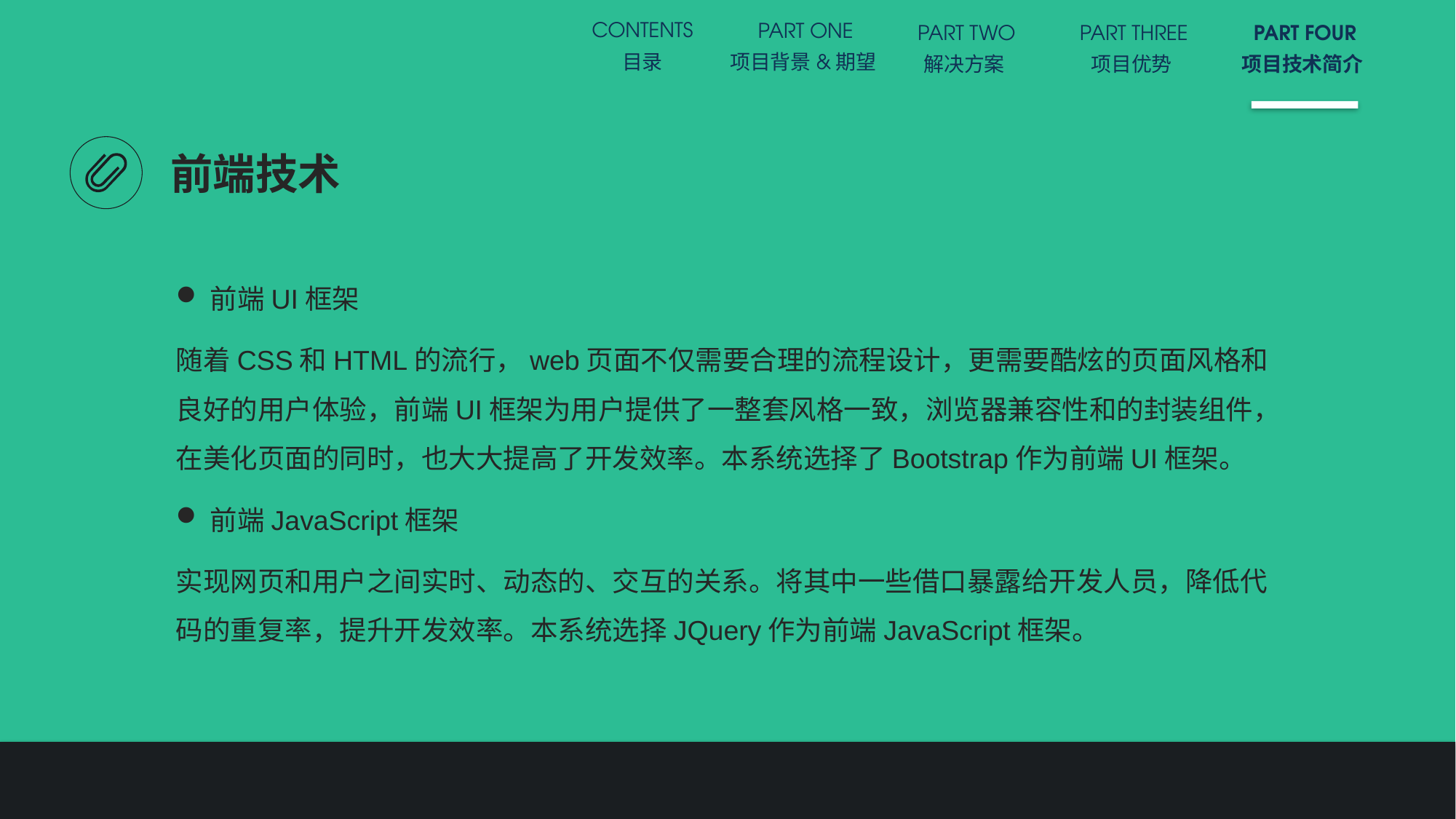

CONTENTS
目录
PART ONE
项目背景&期望
PART TWO
解决方案
PART THREE
项目优势
PART FOUR
项目技术简介

前端技术
前端UI框架
随着CSS和HTML的流行，web页面不仅需要合理的流程设计，更需要酷炫的页面风格和良好的用户体验，前端UI框架为用户提供了一整套风格一致，浏览器兼容性和的封装组件，在美化页面的同时，也大大提高了开发效率。本系统选择了Bootstrap作为前端UI框架。
前端JavaScript框架
实现网页和用户之间实时、动态的、交互的关系。将其中一些借口暴露给开发人员，降低代码的重复率，提升开发效率。本系统选择JQuery作为前端JavaScript框架。